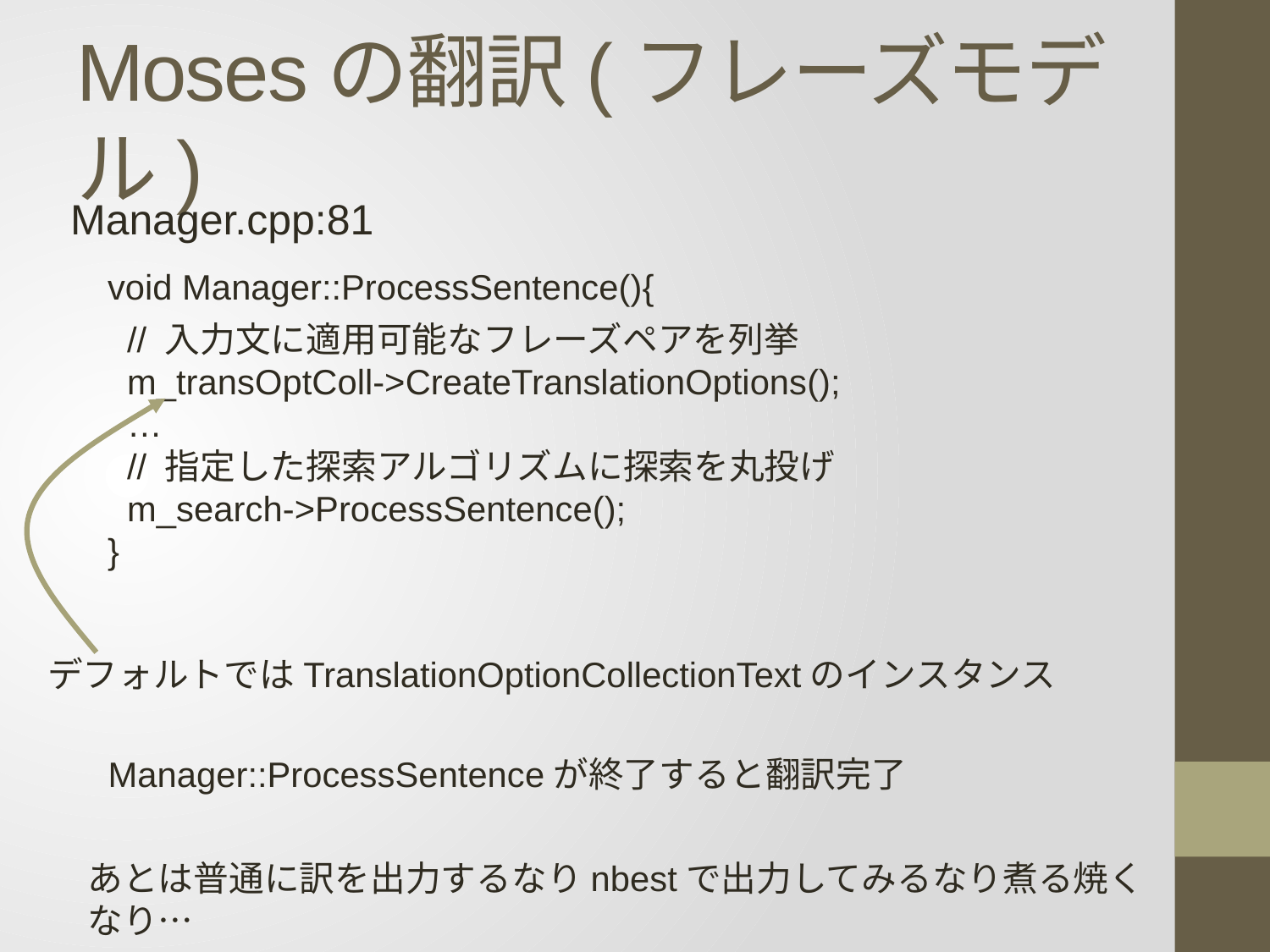

# Mosesの翻訳(フレーズモデル)
Manager.cpp:81
void Manager::ProcessSentence(){
  // 入力文に適用可能なフレーズペアを列挙
  m_transOptColl->CreateTranslationOptions();
  …
  // 指定した探索アルゴリズムに探索を丸投げ
  m_search->ProcessSentence();
}

デフォルトではTranslationOptionCollectionTextのインスタンス
Manager::ProcessSentenceが終了すると翻訳完了
あとは普通に訳を出力するなりnbestで出力してみるなり煮る焼くなり…